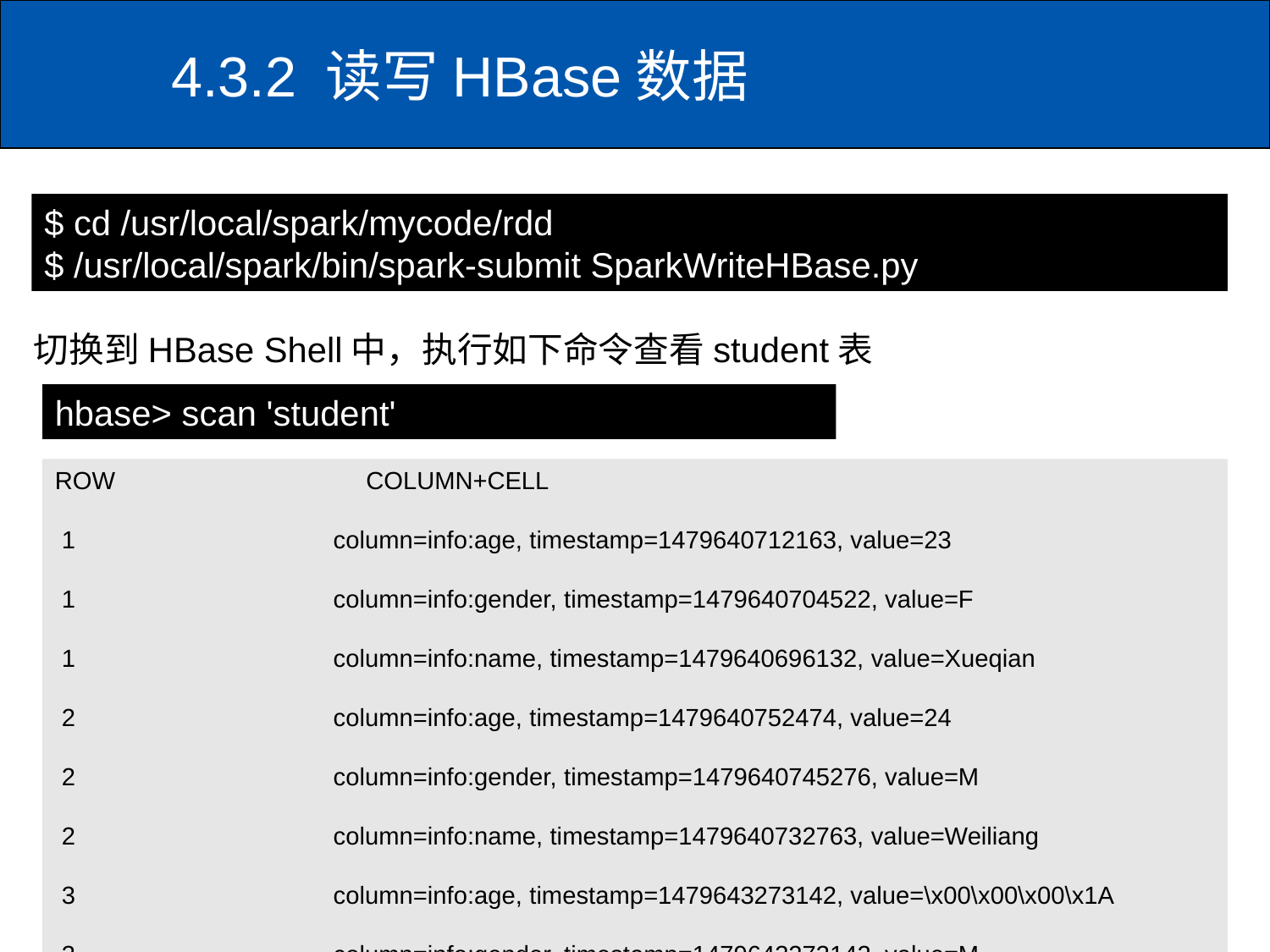

# 4.3.2 读写HBase数据
$ cd /usr/local/spark/mycode/rdd
$ /usr/local/spark/bin/spark-submit SparkWriteHBase.py
切换到HBase Shell中，执行如下命令查看student表
hbase> scan 'student'
ROW                                    COLUMN+CELL
 1                                     column=info:age, timestamp=1479640712163, value=23
 1                                     column=info:gender, timestamp=1479640704522, value=F
 1                                     column=info:name, timestamp=1479640696132, value=Xueqian
 2                                     column=info:age, timestamp=1479640752474, value=24
 2                                     column=info:gender, timestamp=1479640745276, value=M
 2                                     column=info:name, timestamp=1479640732763, value=Weiliang
 3                                     column=info:age, timestamp=1479643273142, value=\x00\x00\x00\x1A
 3                                     column=info:gender, timestamp=1479643273142, value=M
 3                                     column=info:name, timestamp=1479643273142, value=Rongcheng
 4                                     column=info:age, timestamp=1479643273142, value=\x00\x00\x00\x1B
 4                                     column=info:gender, timestamp=1479643273142, value=M
 4                                     column=info:name, timestamp=1479643273142, value=Guanhua
4 row(s) in 0.3240 seconds